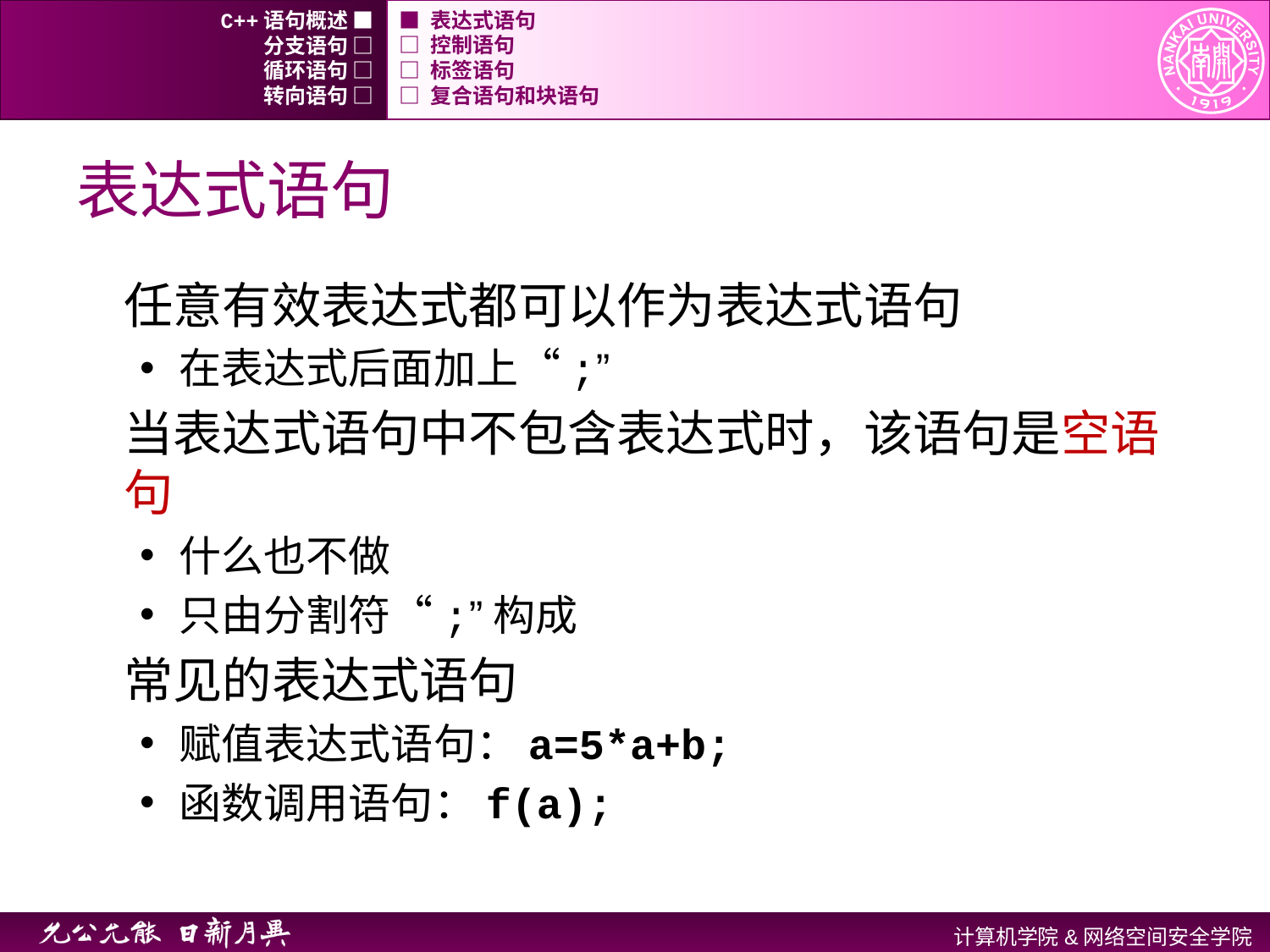

C++语句概述 ■
■ 表达式语句
分支语句 □
□ 控制语句
循环语句 □
□ 标签语句
转向语句 □
□ 复合语句和块语句
# 表达式语句
任意有效表达式都可以作为表达式语句
在表达式后面加上“;”
当表达式语句中不包含表达式时，该语句是空语句
什么也不做
只由分割符“;”构成
常见的表达式语句
赋值表达式语句：a=5*a+b;
函数调用语句：f(a);